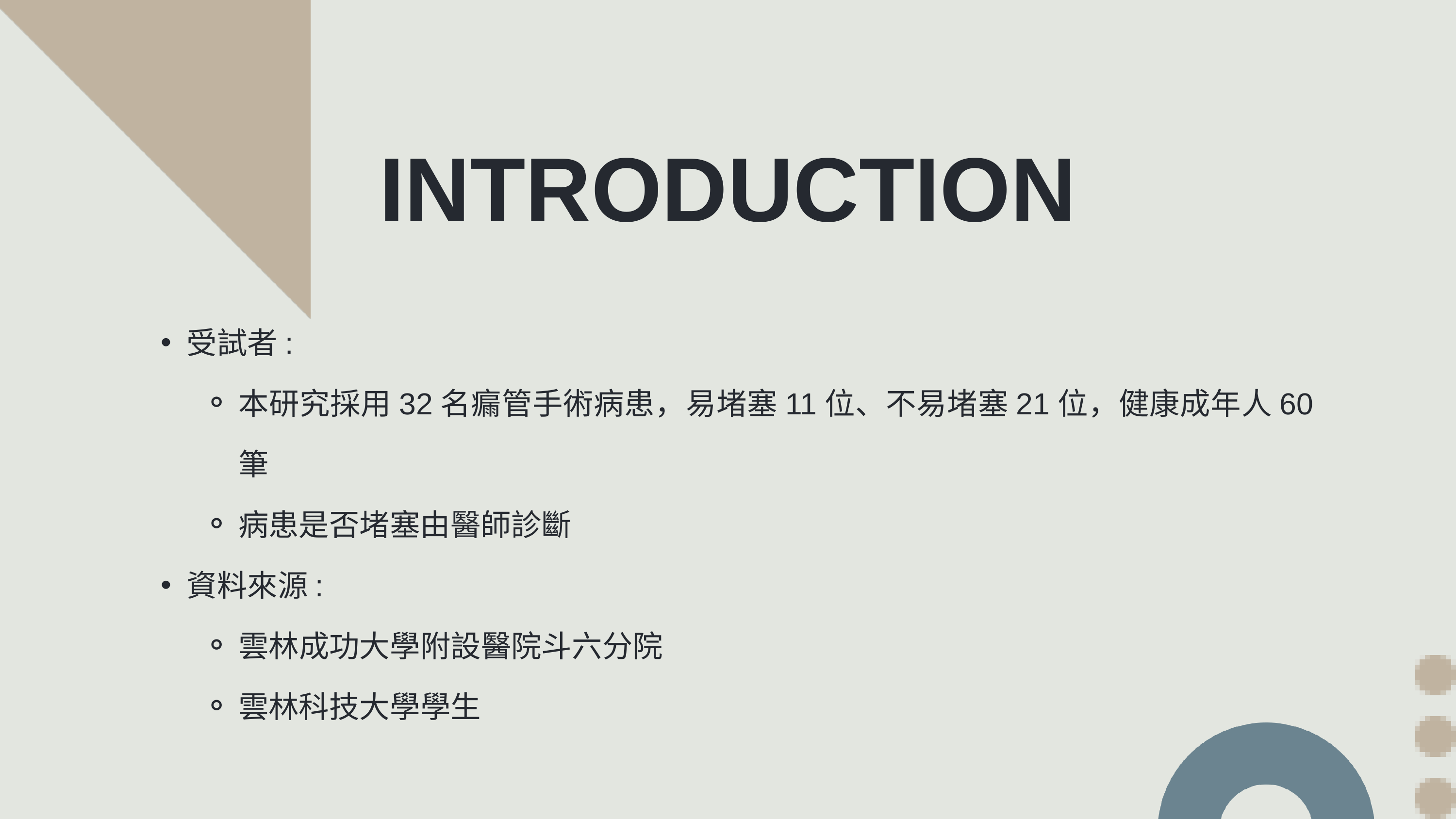

INTRODUCTION
受試者:
本研究採用32名瘺管手術病患，易堵塞11位、不易堵塞21位，健康成年人60筆
病患是否堵塞由醫師診斷
資料來源:
雲林成功大學附設醫院斗六分院
雲林科技大學學生